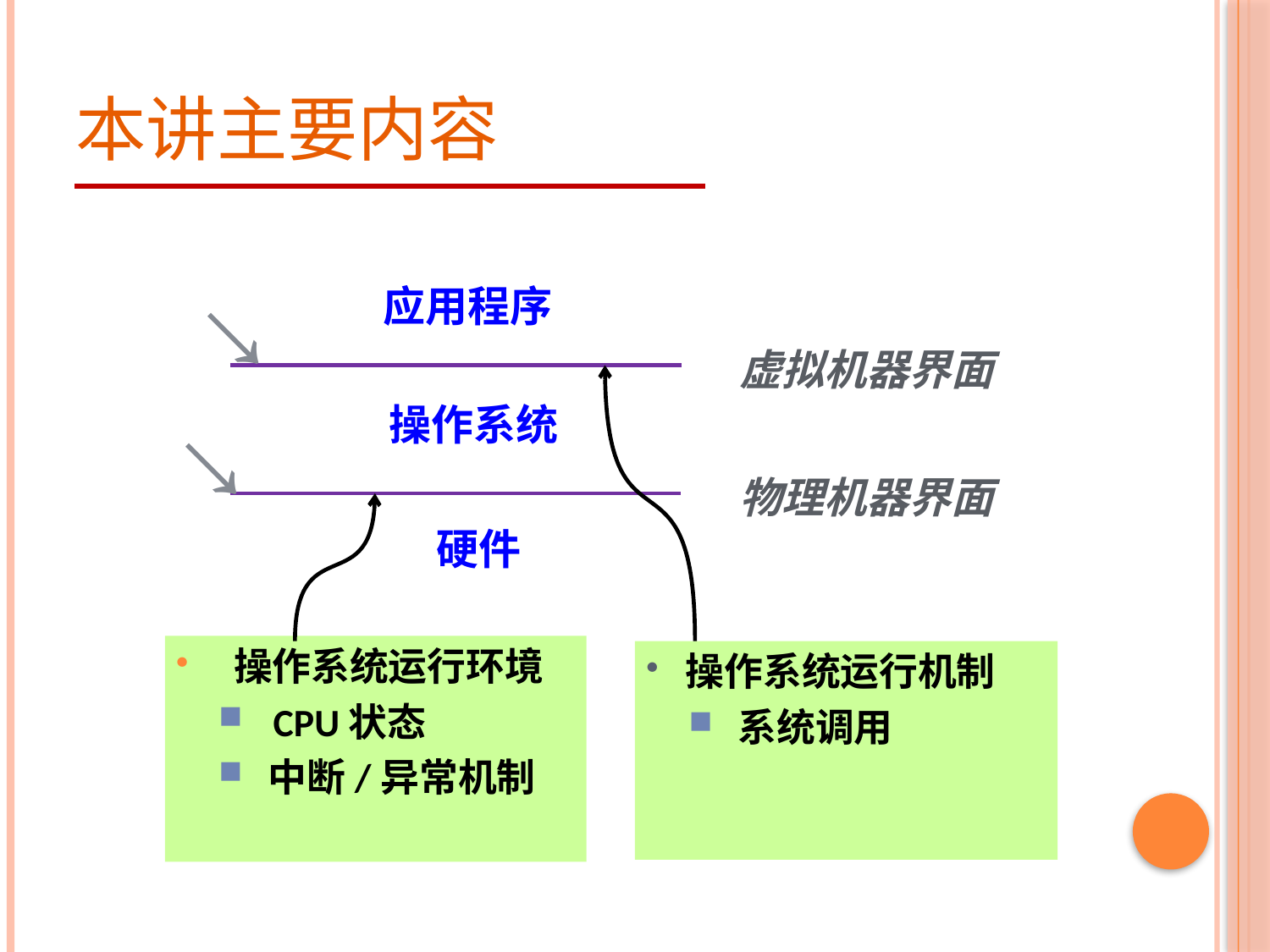

# 本讲主要内容

→
应用程序
虚拟机器界面
→
操作系统
物理机器界面
硬件
 操作系统运行环境
 CPU状态
 中断/异常机制
操作系统运行机制
 系统调用